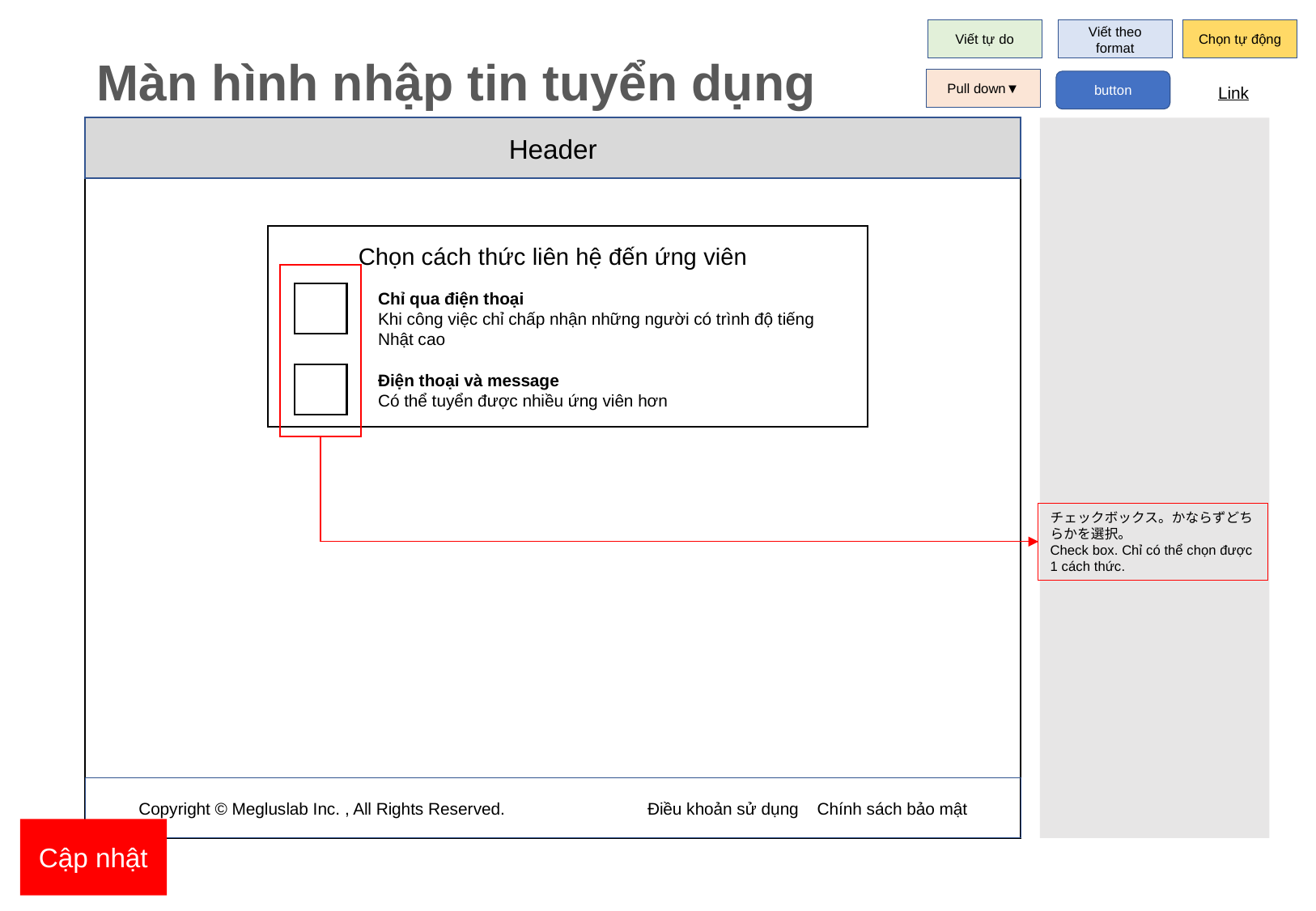

Viết tự do
Viết theo format
Chọn tự động
Màn hình nhập tin tuyển dụng
Pull down▼
button
Link

Header

Chọn cách thức liên hệ đến ứng viên

Chỉ qua điện thoại
Khi công việc chỉ chấp nhận những người có trình độ tiếng Nhật cao

Điện thoại và message
Có thể tuyển được nhiều ứng viên hơn

チェックボックス。かならずどちらかを選択。
Check box. Chỉ có thể chọn được 1 cách thức.
Copyright © Megluslab Inc. , All Rights Reserved.　　　　　　　　Điều khoản sử dụng    Chính sách bảo mật
Cập nhật